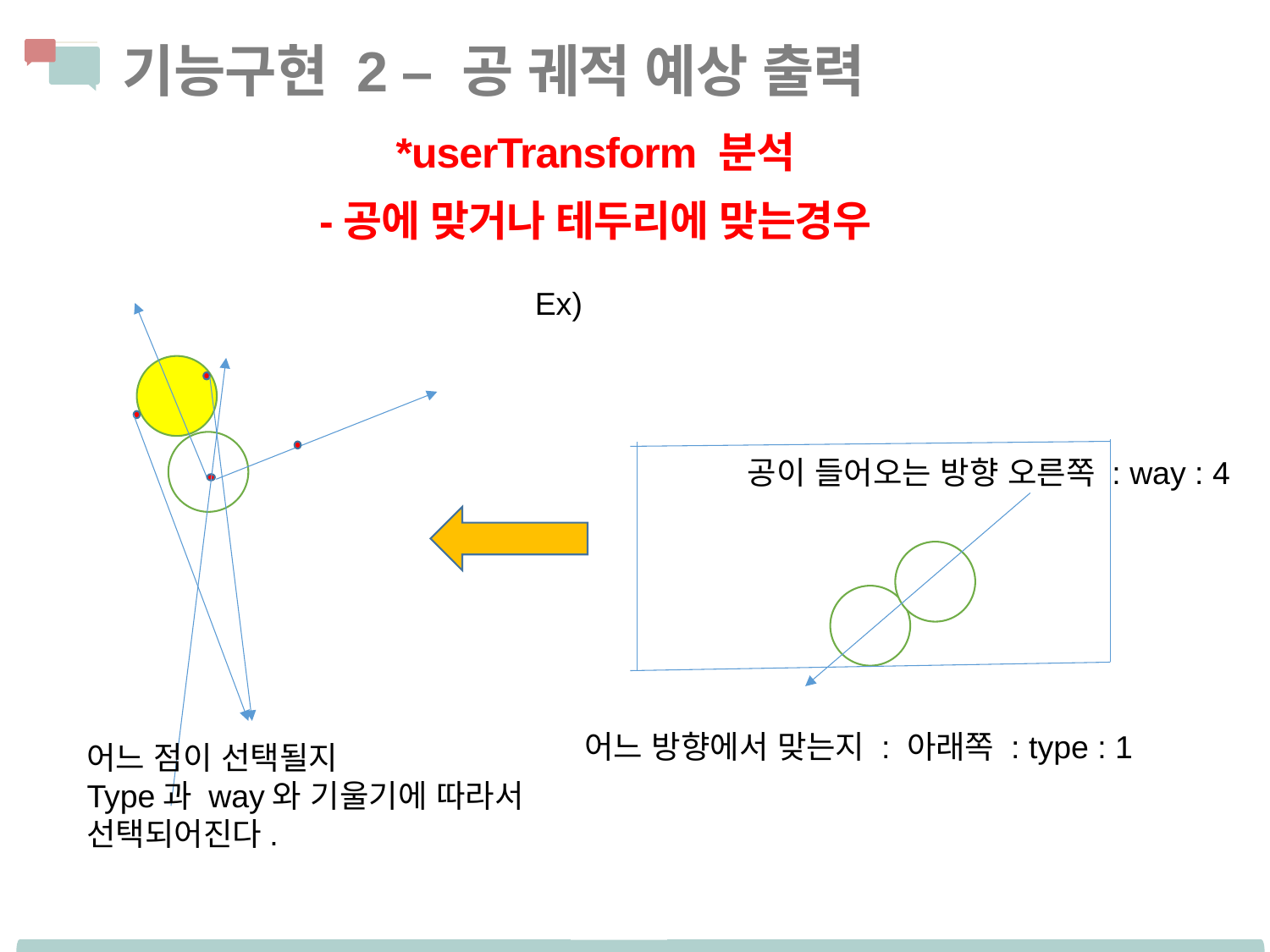

기능구현 2 – 공 궤적 예상 출력
*userTransform 분석
-공에 맞거나 테두리에 맞는경우
Ex)

공이 들어오는 방향 오른쪽 : way : 4

어느 방향에서 맞는지 : 아래쪽 : type : 1
어느 점이 선택될지
Type과 way와 기울기에 따라서 선택되어진다.